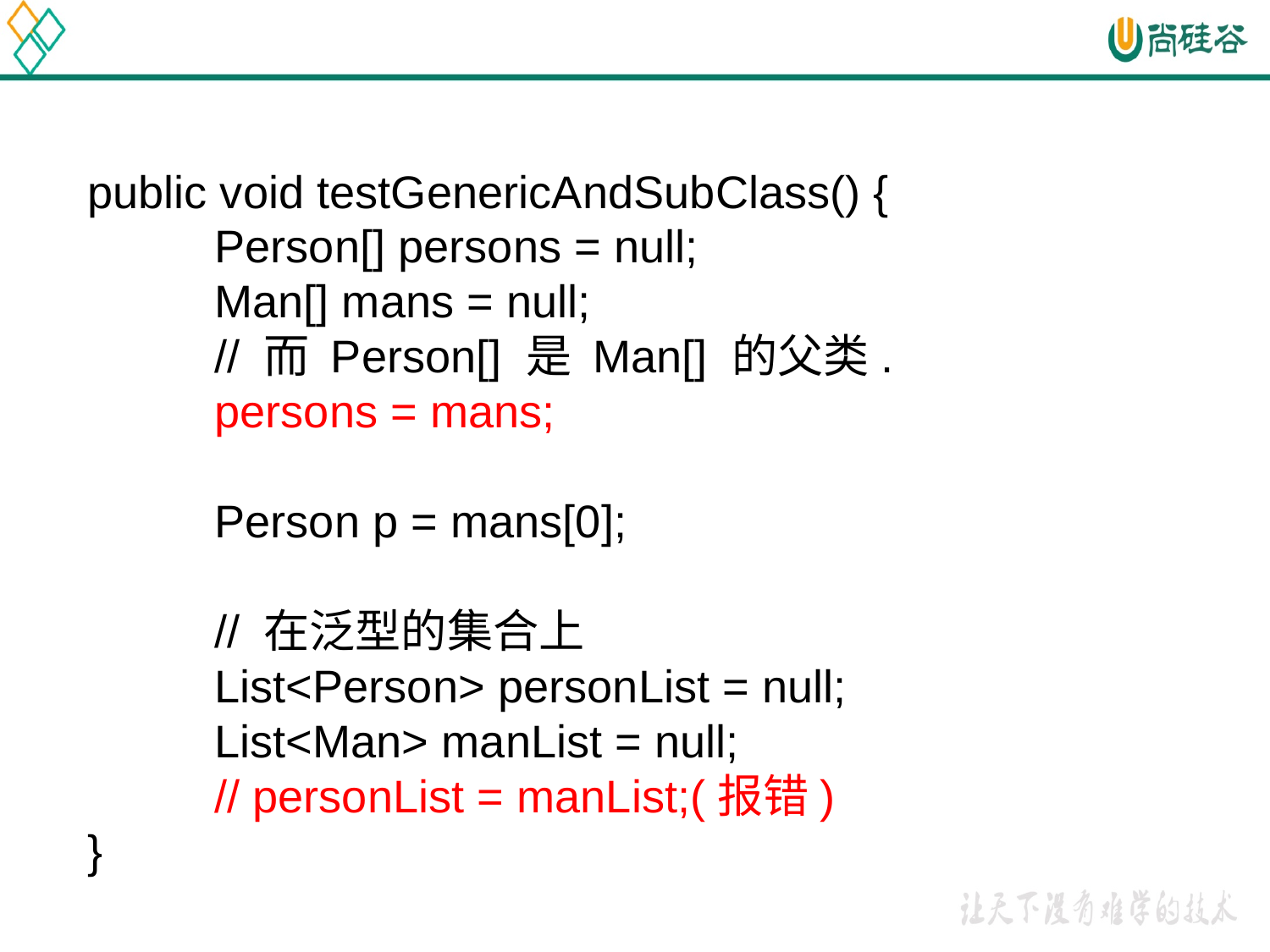

public void testGenericAndSubClass() {
	Person[] persons = null;
	Man[] mans = null;
	// 而 Person[] 是 Man[] 的父类.
	persons = mans;

	Person p = mans[0];

	// 在泛型的集合上
	List<Person> personList = null;
	List<Man> manList = null;
	// personList = manList;(报错)
}